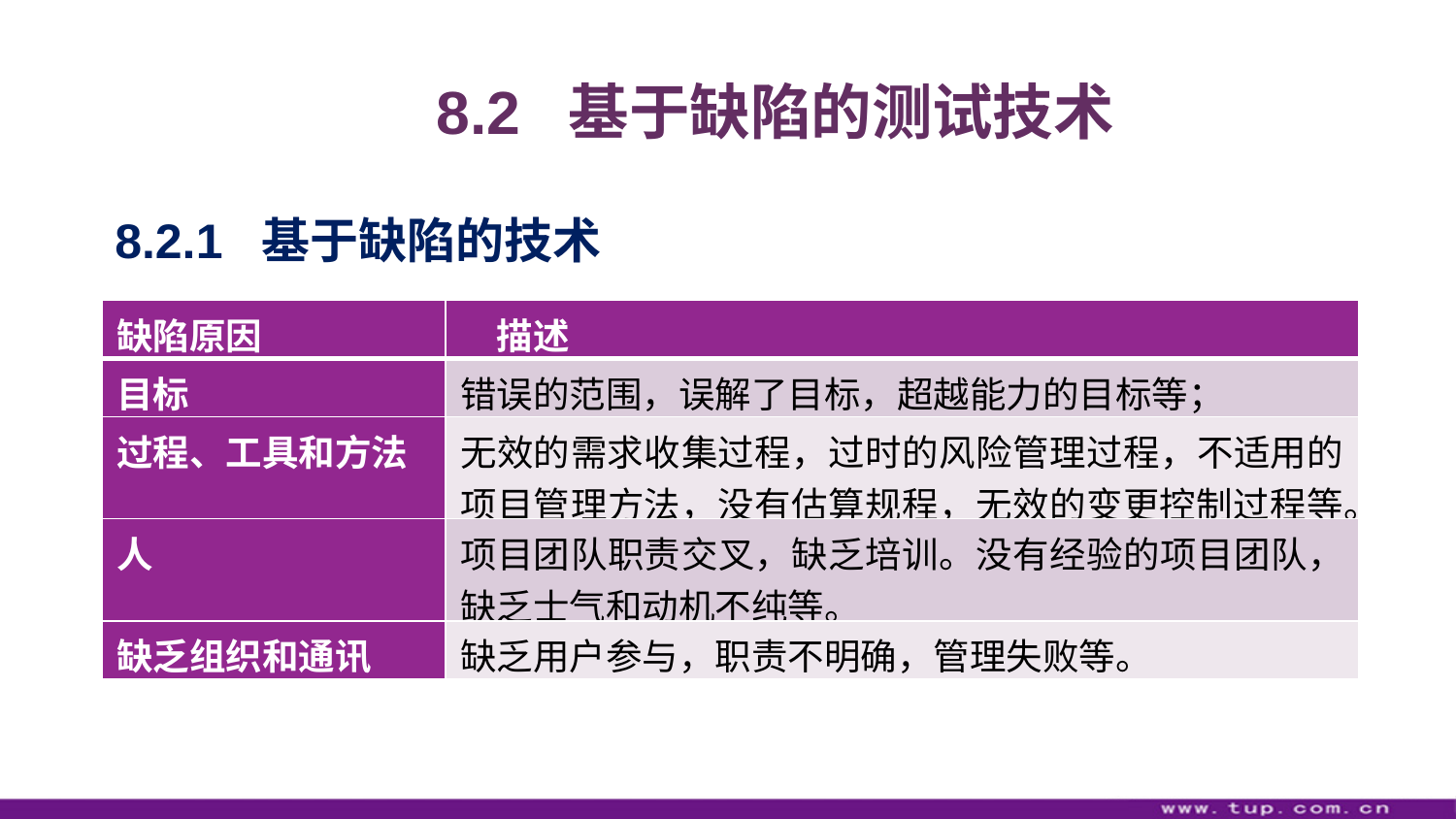

8.2  基于缺陷的测试技术

8.2.1  基于缺陷的技术
| 缺陷原因 | 描述 |
| --- | --- |
| 目标 | 错误的范围，误解了目标，超越能力的目标等； |
| 过程、工具和方法 | 无效的需求收集过程，过时的风险管理过程，不适用的项目管理方法，没有估算规程，无效的变更控制过程等。 |
| 人 | 项目团队职责交叉，缺乏培训。没有经验的项目团队，缺乏士气和动机不纯等。 |
| 缺乏组织和通讯 | 缺乏用户参与，职责不明确，管理失败等。 |